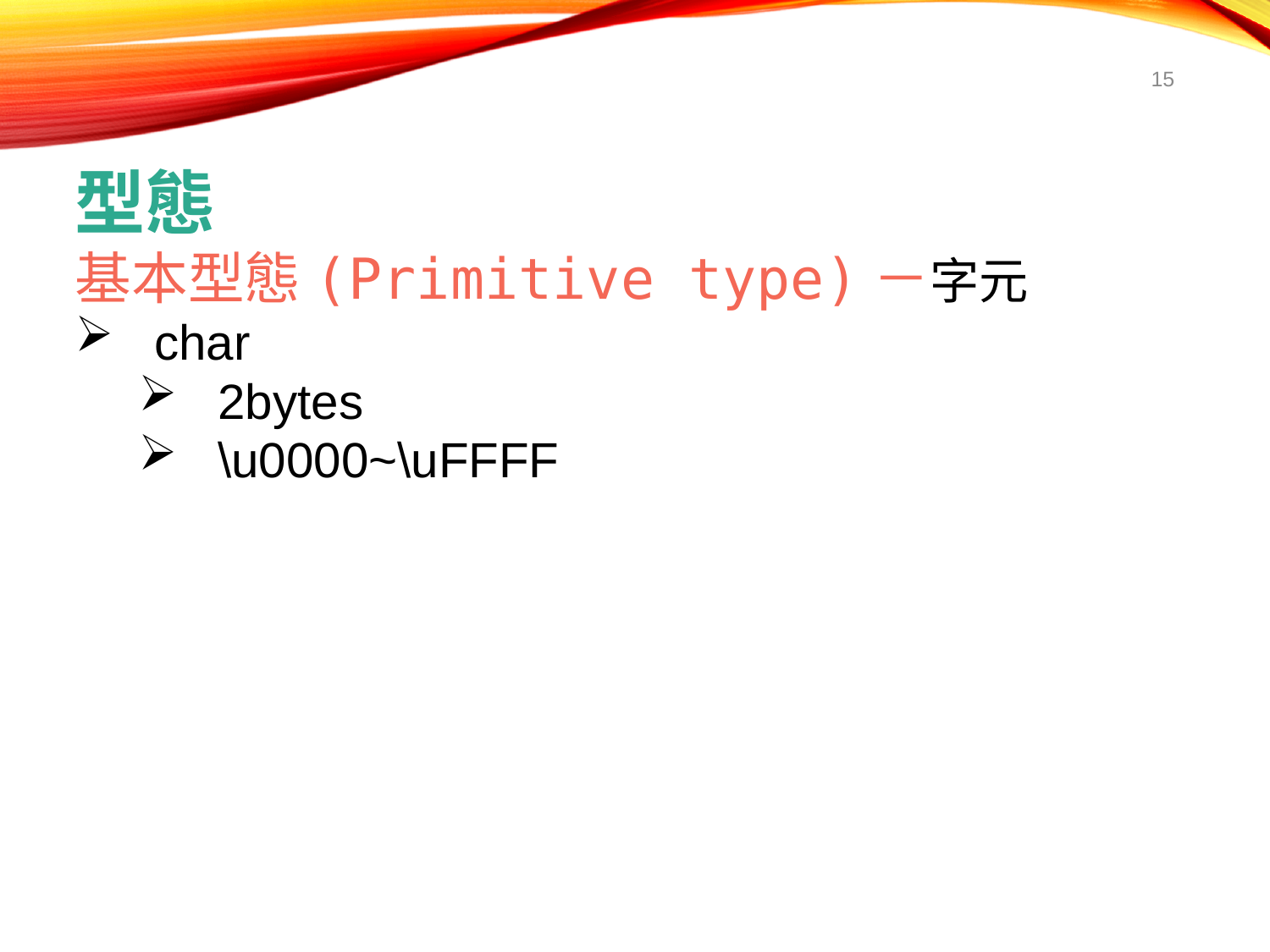

15
型態
基本型態(Primitive type)－字元
char
2bytes
\u0000~\uFFFF